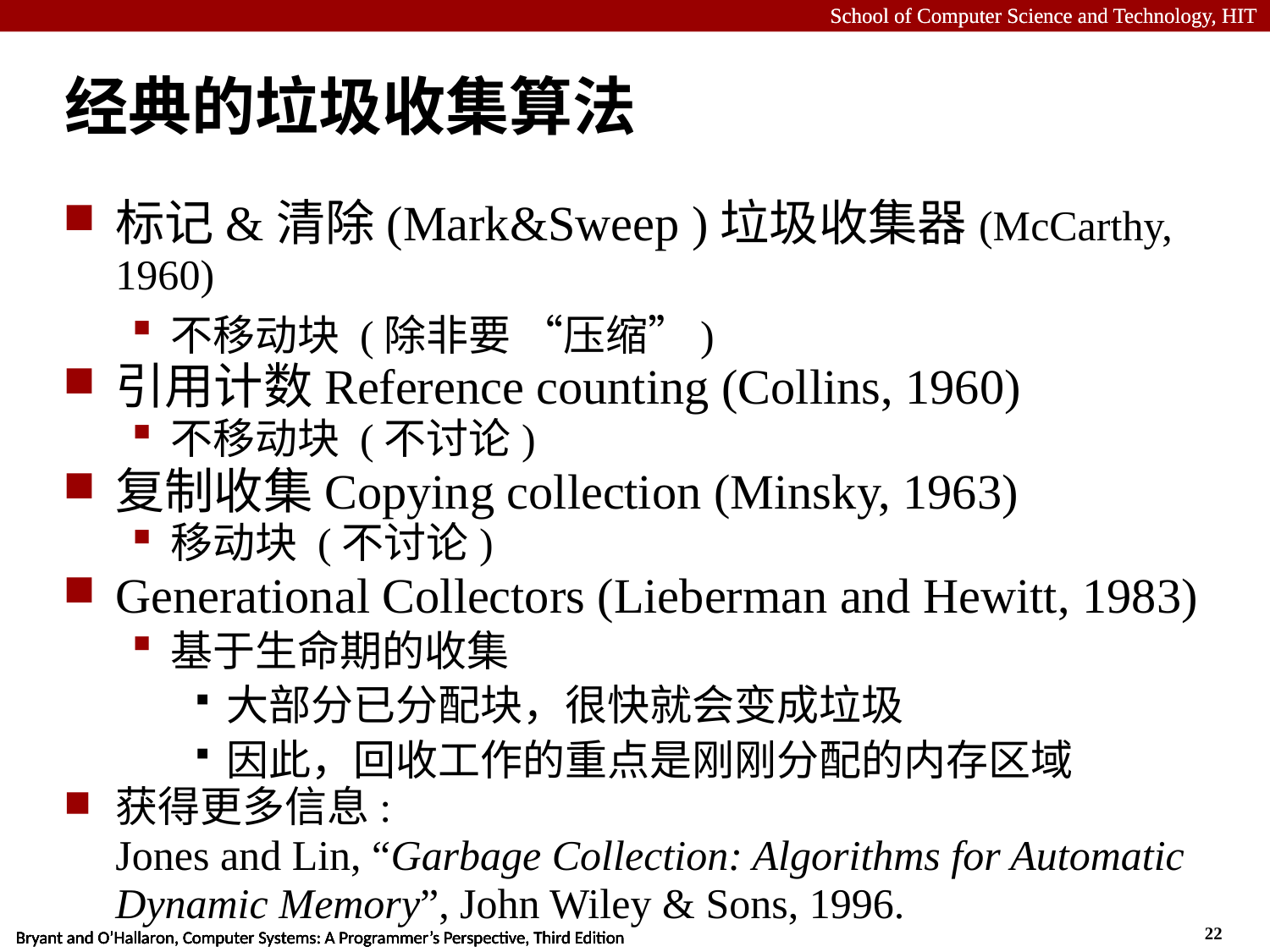

# 经典的垃圾收集算法
标记&清除(Mark&Sweep )垃圾收集器(McCarthy, 1960)
不移动块 (除非要 “压缩”)
引用计数Reference counting (Collins, 1960)
不移动块 (不讨论)
复制收集Copying collection (Minsky, 1963)
移动块 (不讨论)
Generational Collectors (Lieberman and Hewitt, 1983)
基于生命期的收集
大部分已分配块，很快就会变成垃圾
因此，回收工作的重点是刚刚分配的内存区域
获得更多信息:
Jones and Lin, “Garbage Collection: Algorithms for Automatic Dynamic Memory”, John Wiley & Sons, 1996.